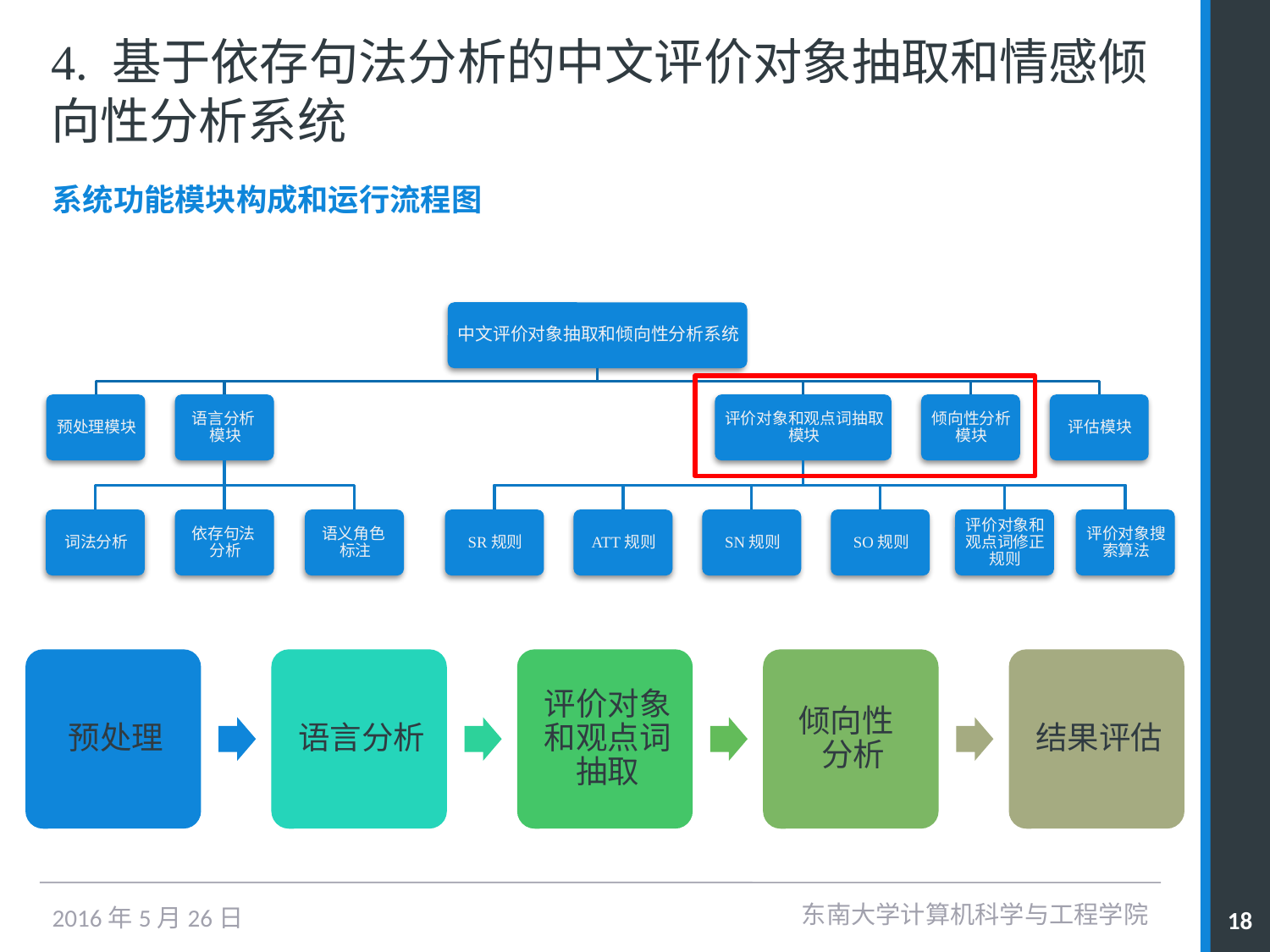

# 4. 基于依存句法分析的中文评价对象抽取和情感倾向性分析系统
系统功能模块构成和运行流程图
中文评价对象抽取和倾向性分析系统
预处理模块
语言分析  模块
词法分析
依存句法  分析
语义角色  标注
评价对象和观点词抽取模块
SR规则
ATT规则
SN规则
SO规则
评价对象和观点词修正规则
评价对象搜索算法
倾向性分析模块
评估模块

预处理

语言分析

评价对象和观点词抽取

倾向性   分析

结果评估
东南大学计算机科学与工程学院
18